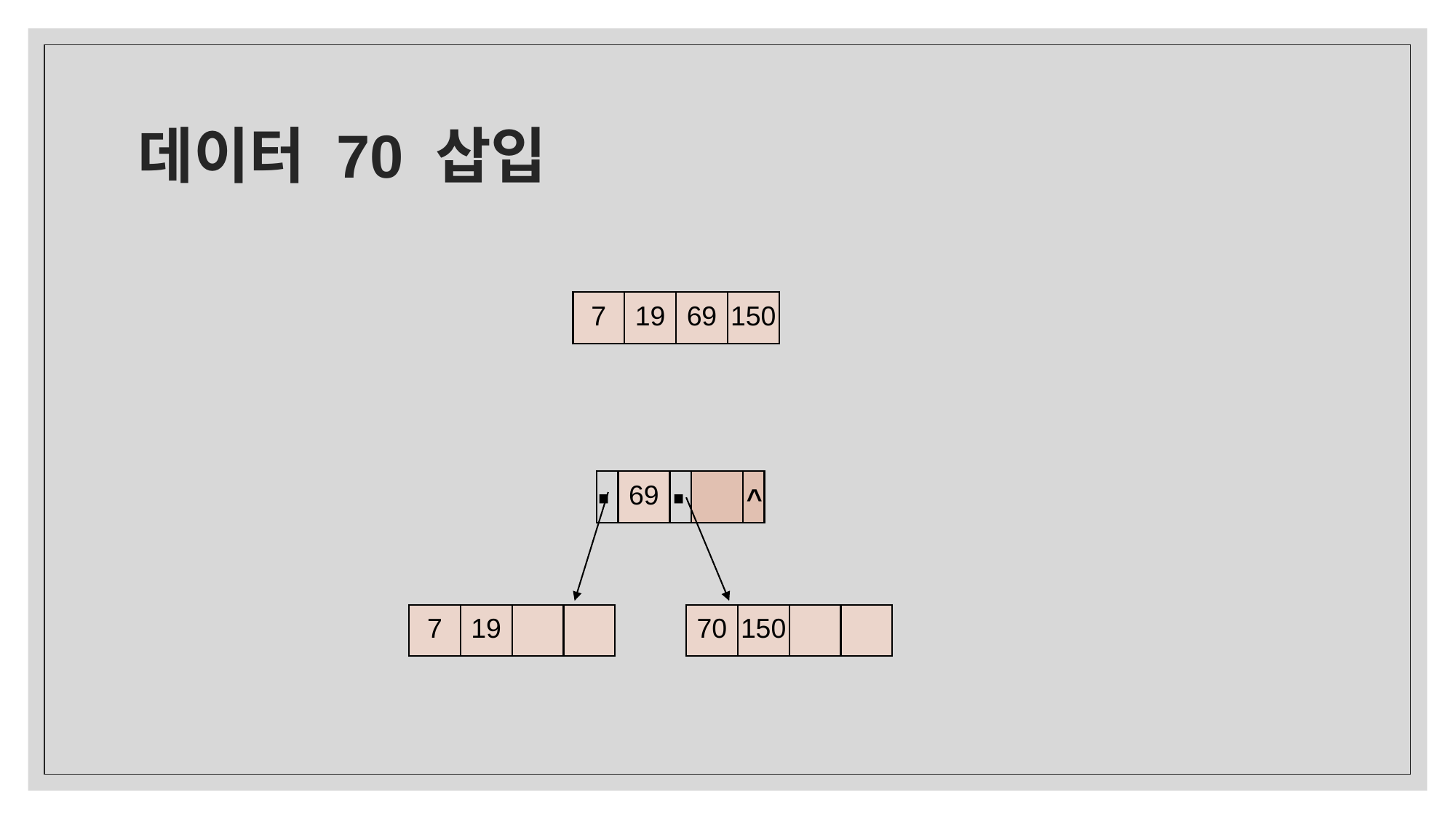

# 데이터 70 삽입
7
19
69
150
·
·

69

^

7
19

70
150